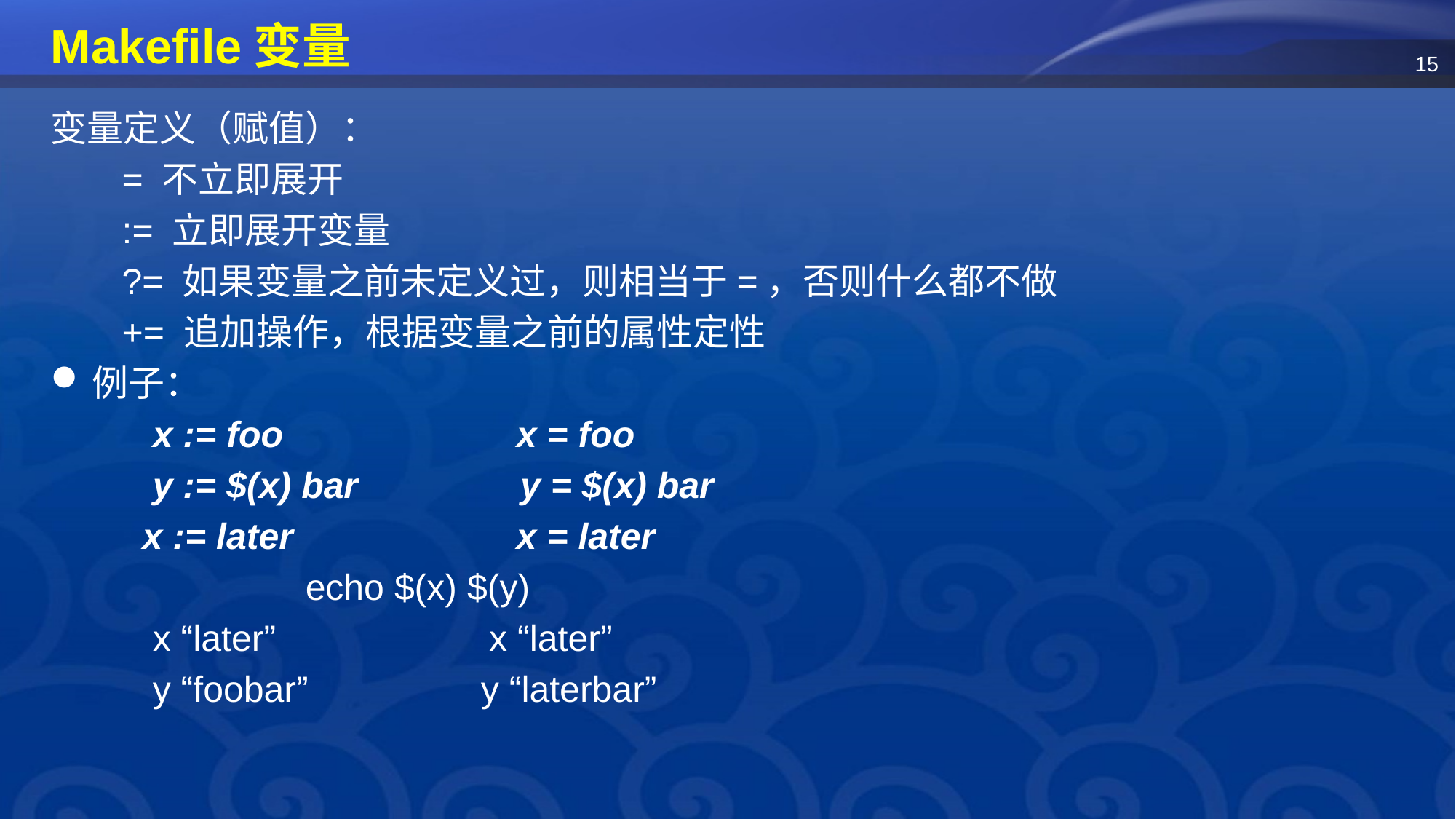

# Makefile变量
变量定义（赋值）：
       = 不立即展开
       := 立即展开变量
       ?= 如果变量之前未定义过，则相当于=，否则什么都不做
       += 追加操作，根据变量之前的属性定性
例子：
          x := foo                       x = foo
          y := $(x) bar                y = $(x) bar
         x := later                      x = later
                         echo $(x) $(y)
          x “later”                     x “later”
          y “foobar”                 y “laterbar”